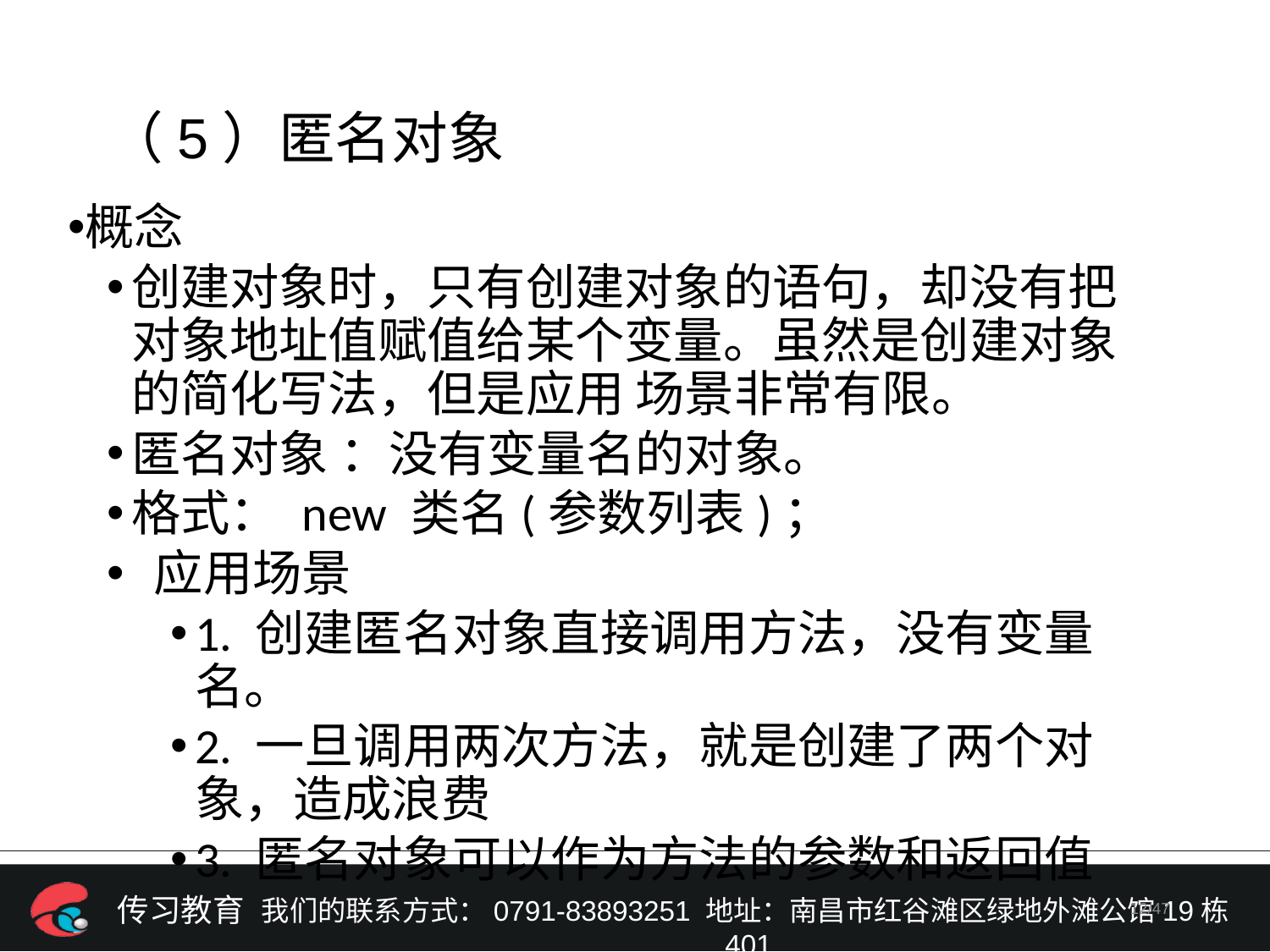

（5）匿名对象
概念
创建对象时，只有创建对象的语句，却没有把对象地址值赋值给某个变量。虽然是创建对象的简化写法，但是应用 场景非常有限。
匿名对象 ：没有变量名的对象。
格式： new 类名(参数列表)；
 应用场景
1. 创建匿名对象直接调用方法，没有变量名。
2. 一旦调用两次方法，就是创建了两个对象，造成浪费
3. 匿名对象可以作为方法的参数和返回值

12/47